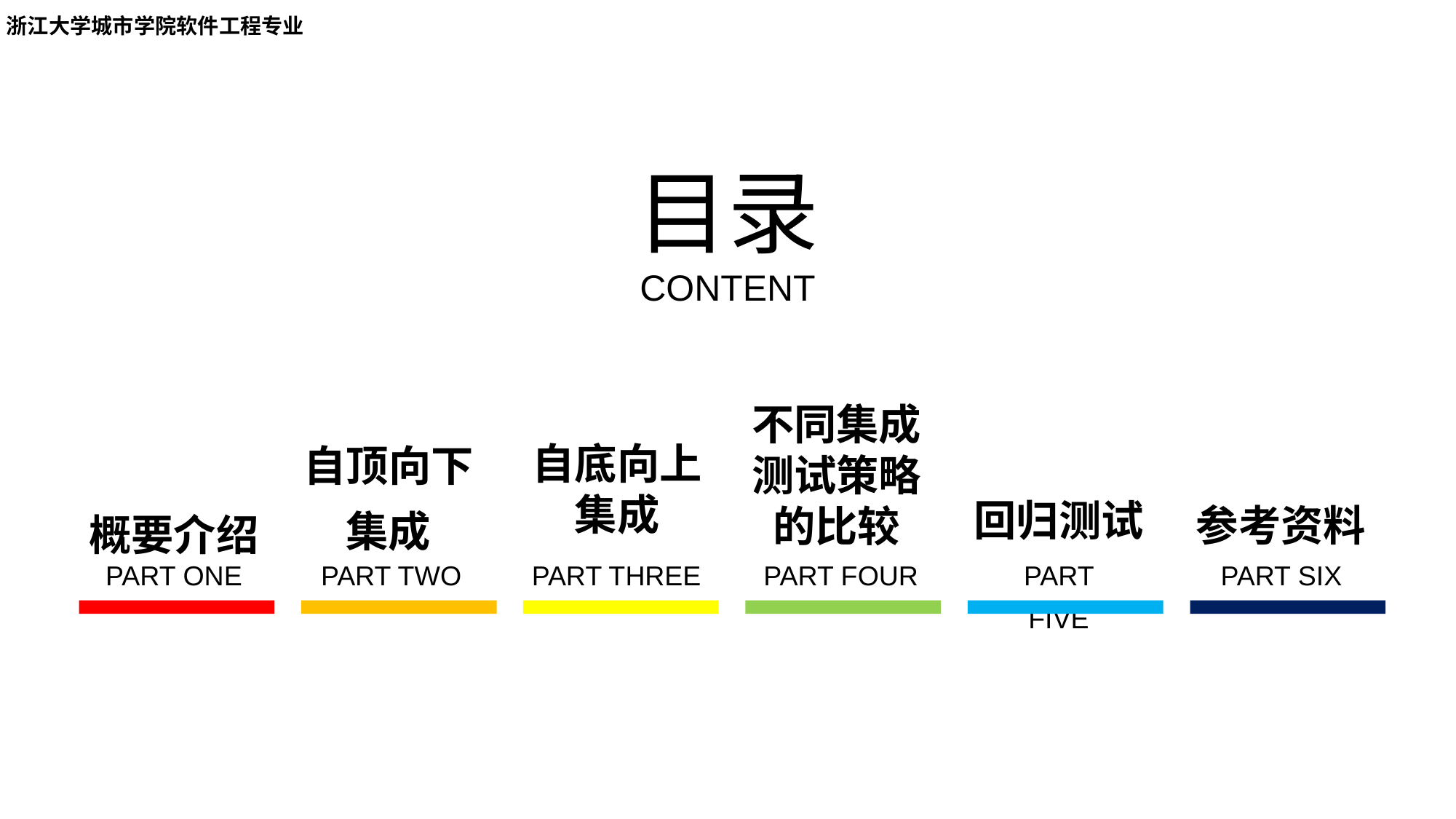

浙江大学城市学院软件工程专业
目录
CONTENT
不同集成测试策略的比较
自顶向下集成
自底向上
集成
概要介绍
回归测试
参考资料
PART ONE
PART TWO
PART THREE
PART FOUR
PART FIVE
PART SIX